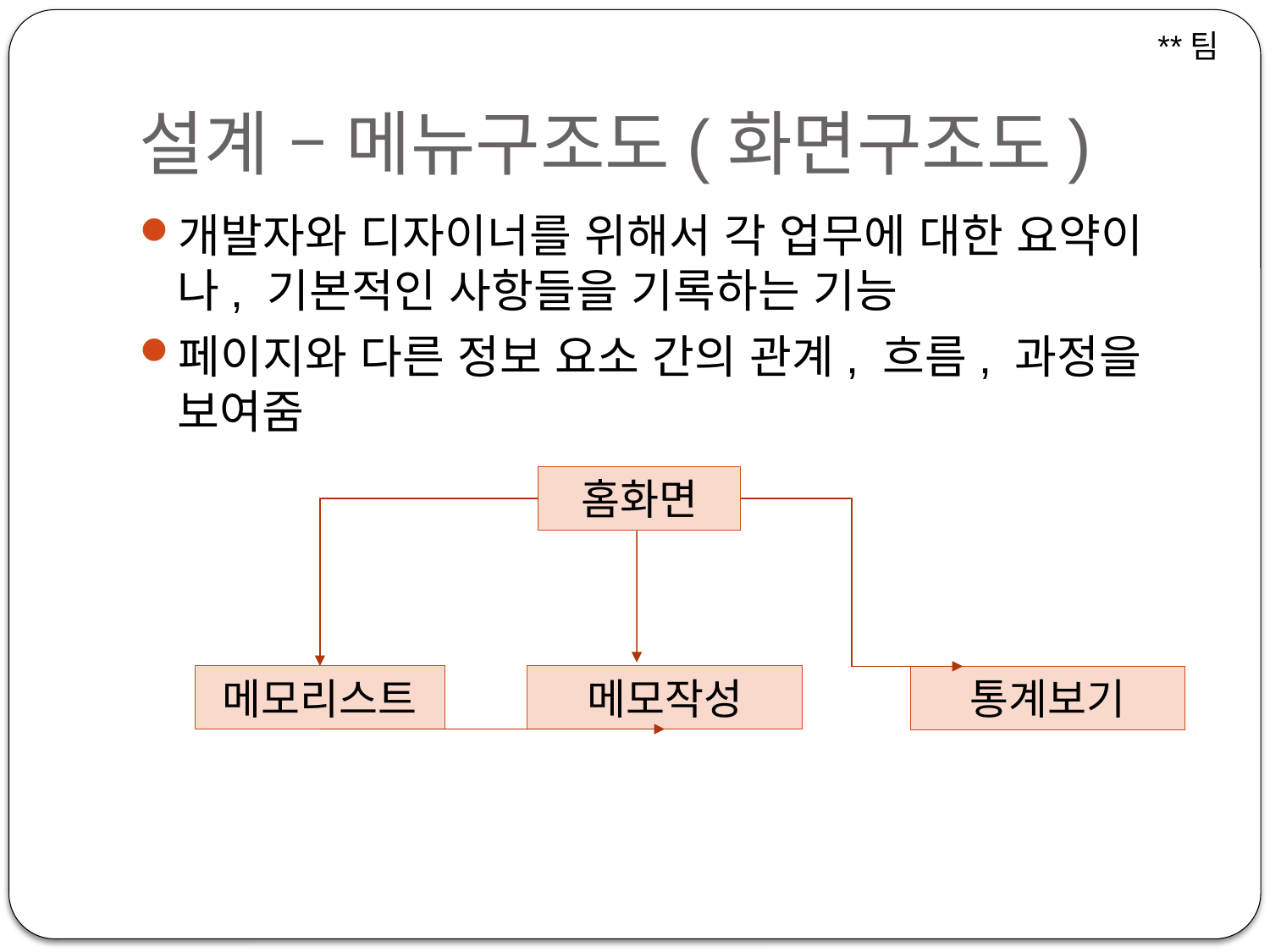

**팀
# 설계 – 메뉴구조도(화면구조도)
개발자와 디자이너를 위해서 각 업무에 대한 요약이나, 기본적인 사항들을 기록하는 기능
페이지와 다른 정보 요소 간의 관계, 흐름, 과정을 보여줌
홈화면
메모리스트
메모작성
통계보기